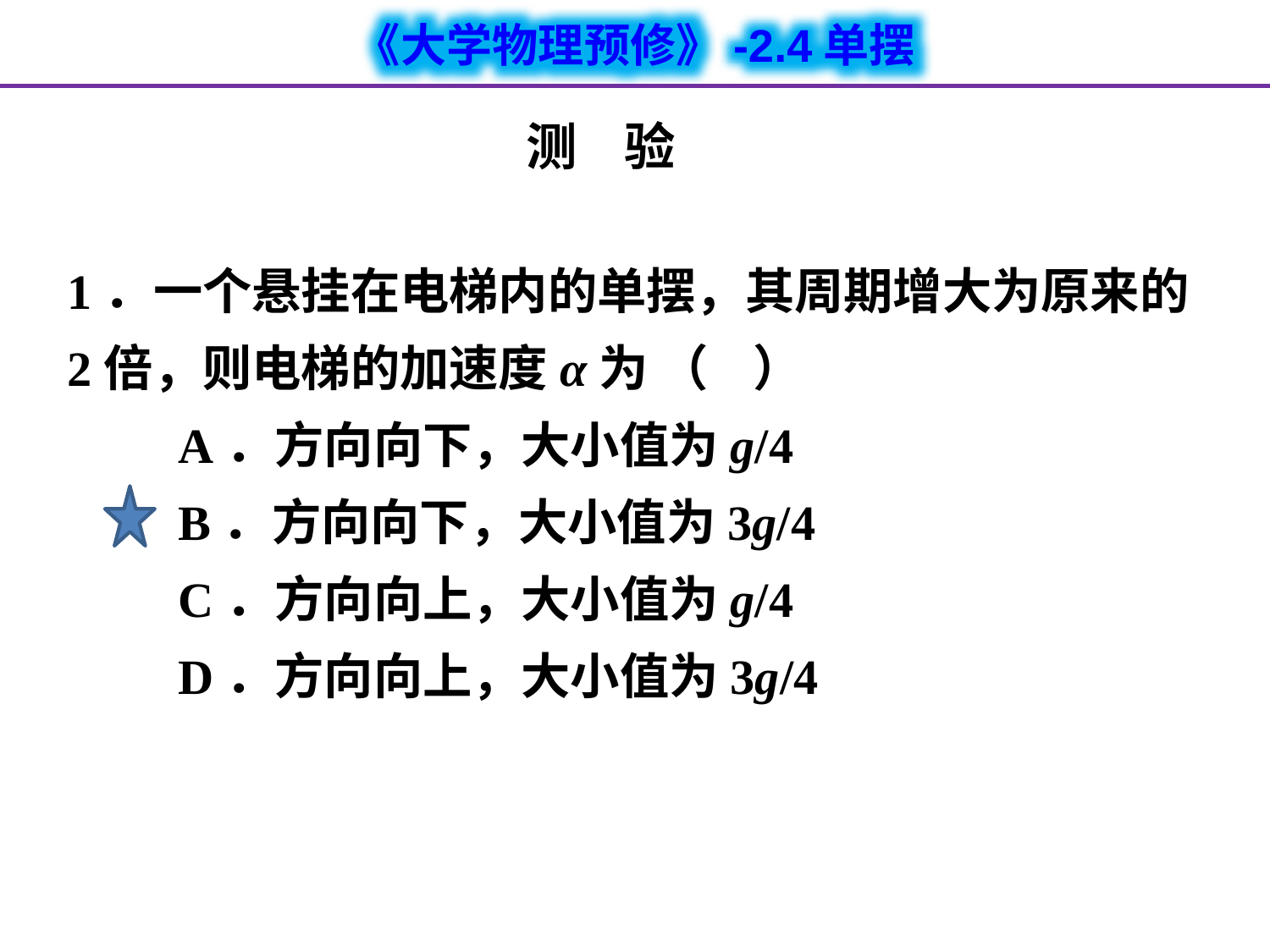

测    验
1．一个悬挂在电梯内的单摆，其周期增大为原来的2倍，则电梯的加速度α为 （    ）
　　A．方向向下，大小值为g/4
　　B．方向向下，大小值为3g/4
　　C．方向向上，大小值为g/4
　　D．方向向上，大小值为3g/4